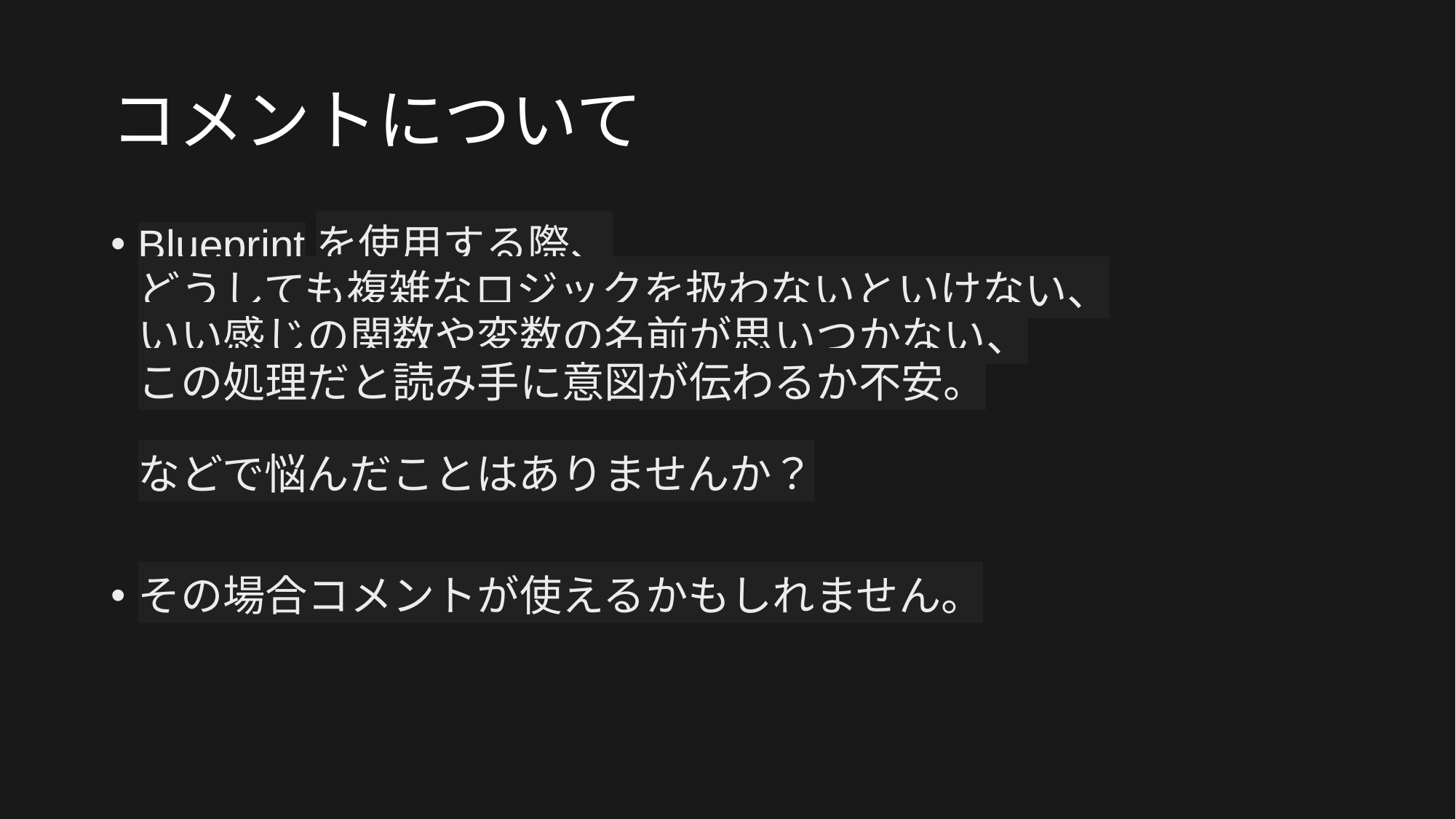

# コメントについて
Blueprintを使用する際、
どうしても複雑なロジックを扱わないといけない、
いい感じの関数や変数の名前が思いつかない、
この処理だと読み手に意図が伝わるか不安。
などで悩んだことはありませんか？

その場合コメントが使えるかもしれません。